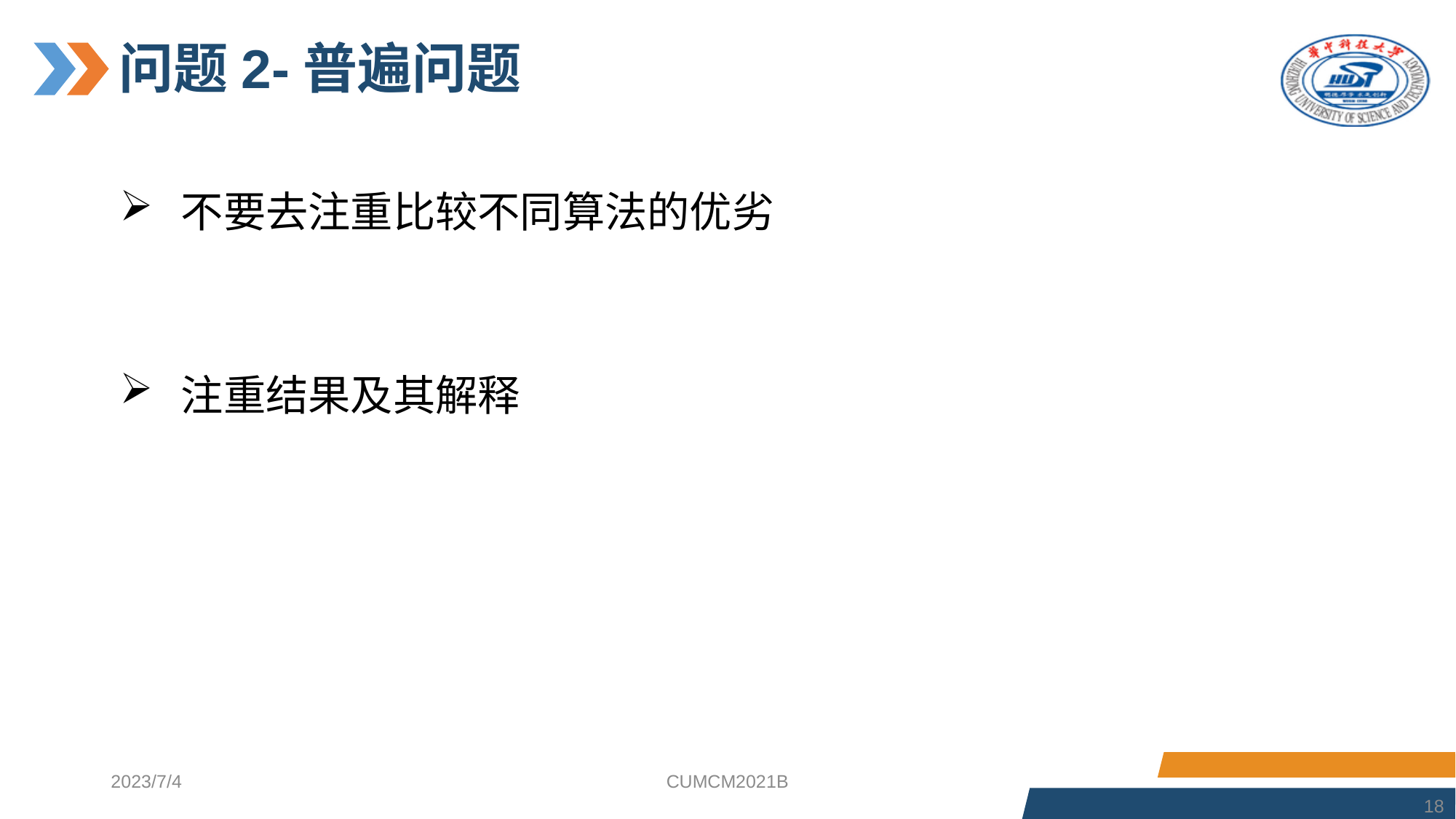

# 问题2-普遍问题
不要去注重比较不同算法的优劣

注重结果及其解释
2023/7/4
CUMCM2021B
18